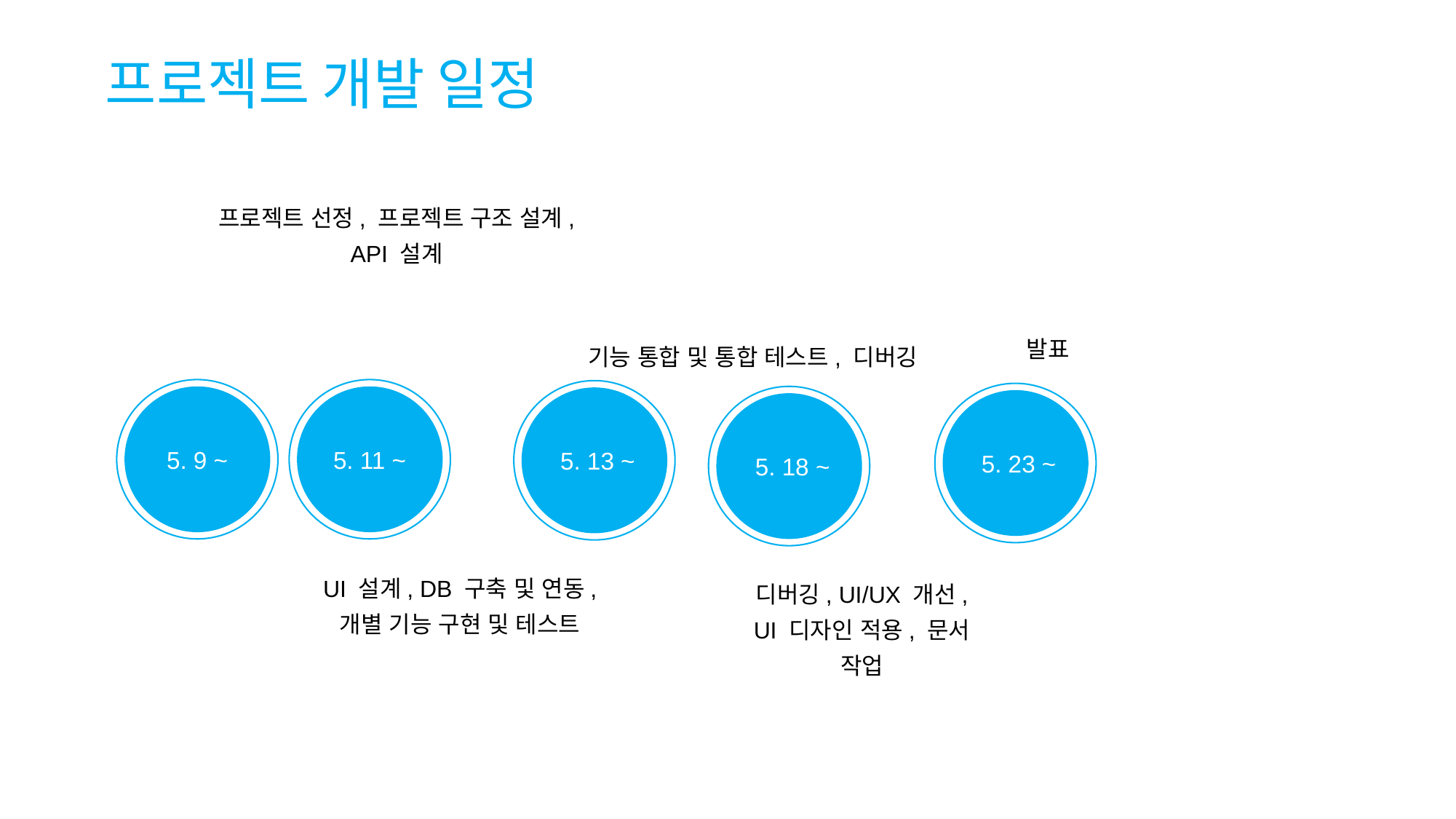

프로젝트 개발 일정
프로젝트 선정, 프로젝트 구조 설계, API 설계

발표
기능 통합 및 통합 테스트, 디버깅

5. 11 ~

5. 9 ~

5. 13 ~

5. 23 ~

5. 18 ~
UI 설계, DB 구축 및 연동, 개별 기능 구현 및 테스트
디버깅, UI/UX 개선, UI 디자인 적용, 문서 작업